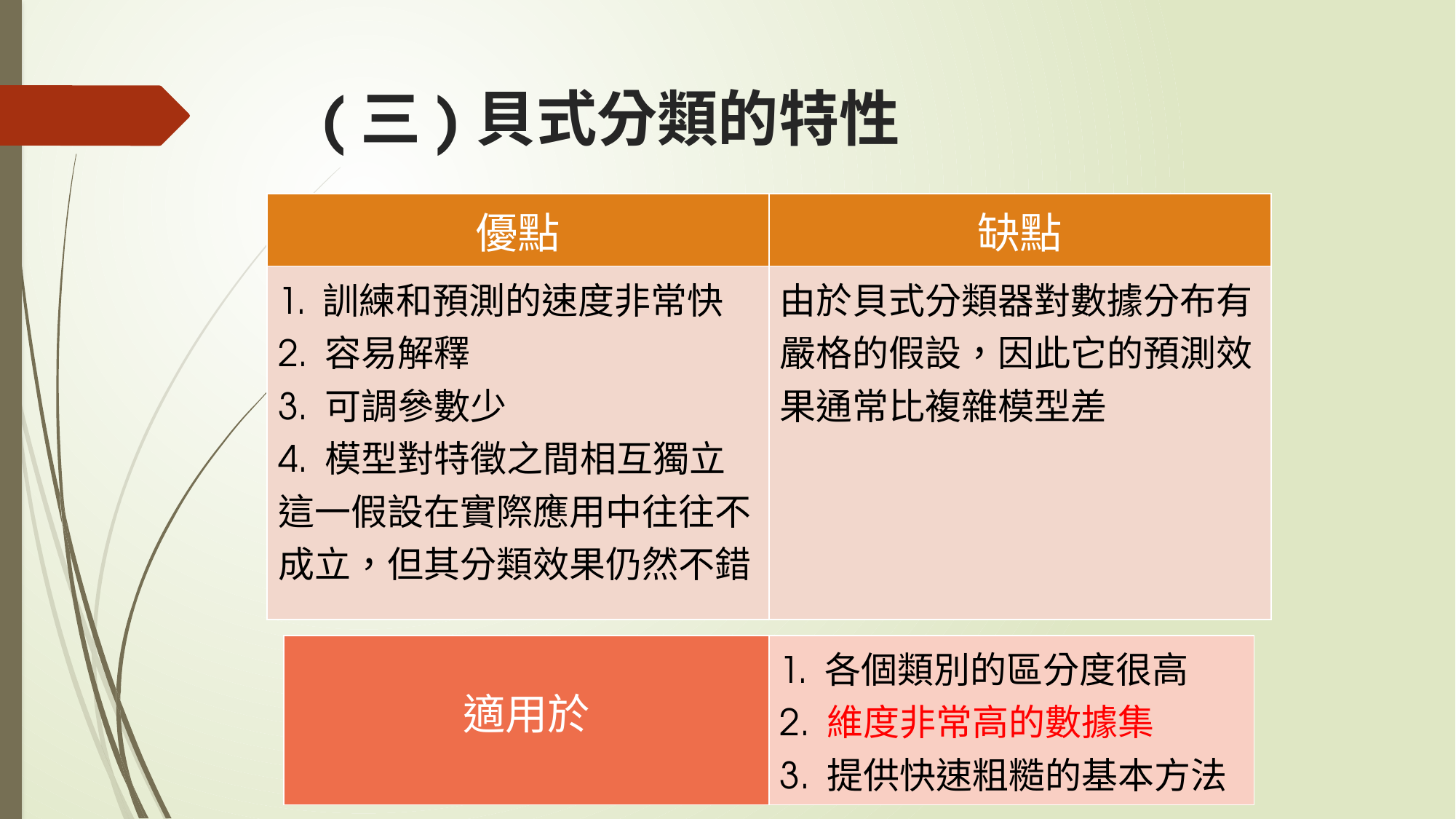

# (三)貝式分類的特性
| 優點 | 缺點 |
| --- | --- |
| 1. 訓練和預測的速度非常快 2. 容易解釋 3. 可調參數少 4. 模型對特徵之間相互獨立這一假設在實際應用中往往不成立，但其分類效果仍然不錯 | 由於貝式分類器對數據分布有嚴格的假設，因此它的預測效果通常比複雜模型差 |
| 適用於 | 1. 各個類別的區分度很高 2. 維度非常高的數據集 3. 提供快速粗糙的基本方法 |
| --- | --- |